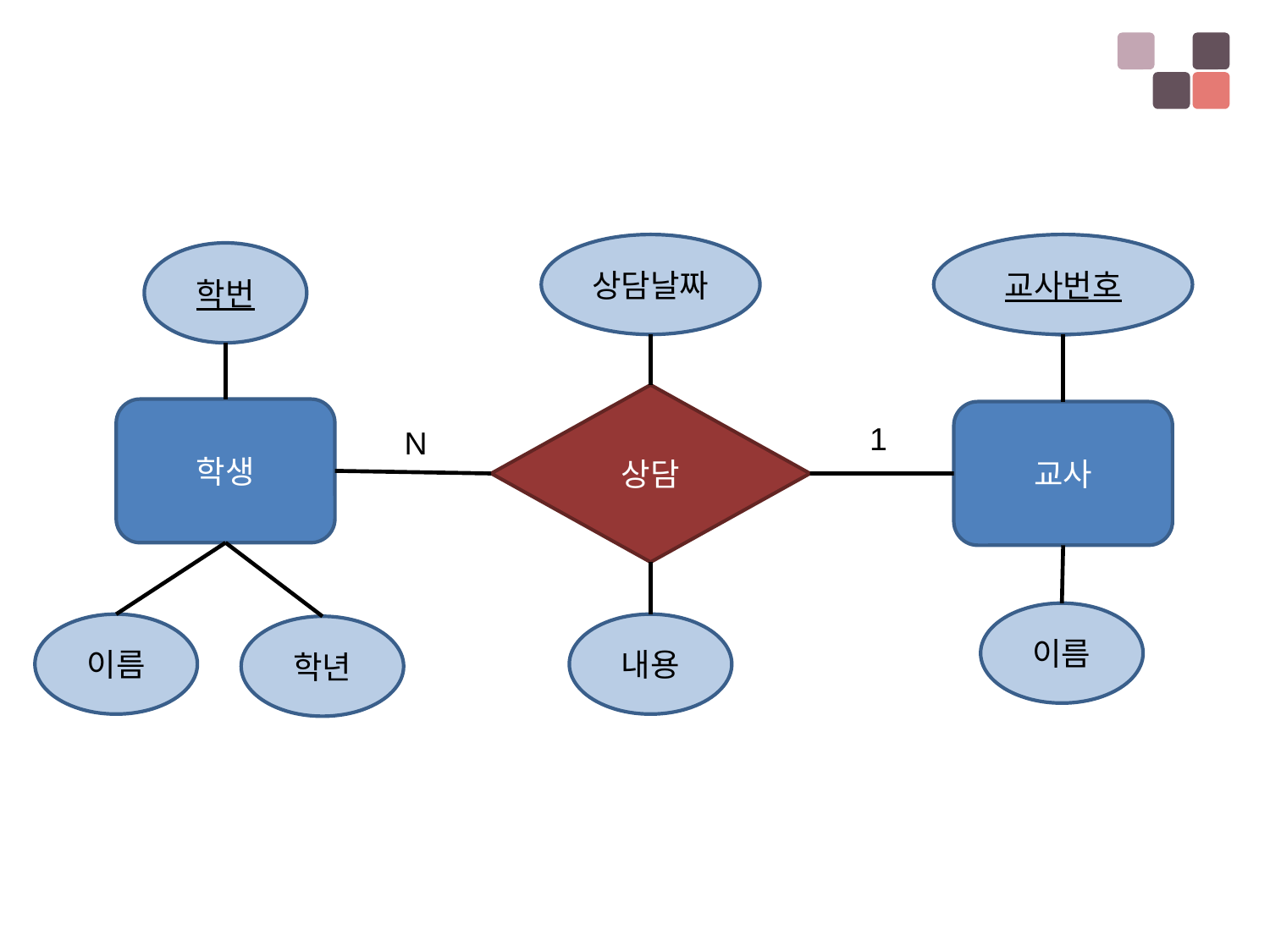

상담날짜
교사번호
교사번호
학번
상담
학생
교사
1
N
이름
이름
내용
학년